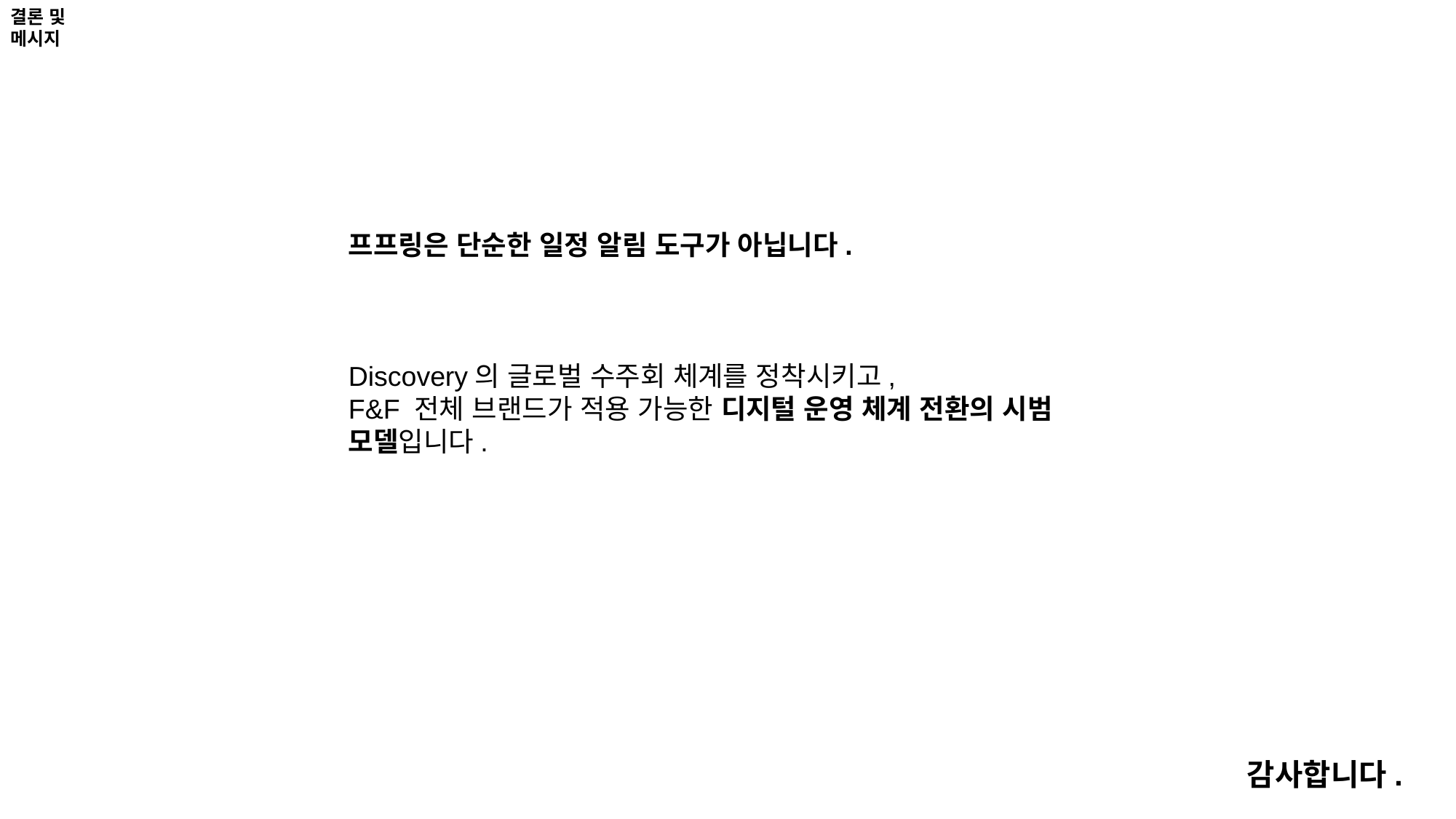

결론 및 메시지
프프링은 단순한 일정 알림 도구가 아닙니다.

Discovery의 글로벌 수주회 체계를 정착시키고,
F&F 전체 브랜드가 적용 가능한 디지털 운영 체계 전환의 시범 모델입니다.
감사합니다.